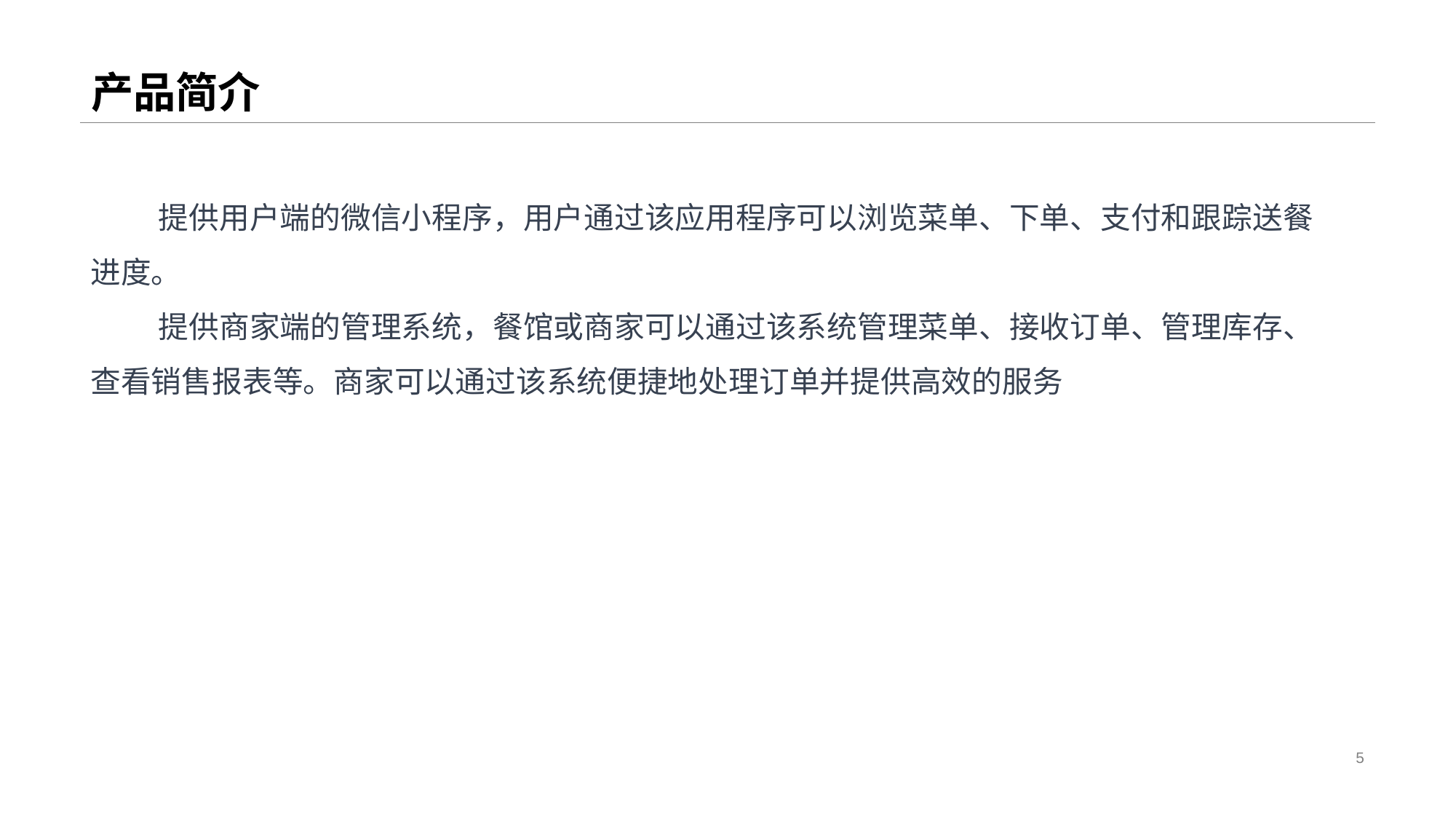

# 产品简介
         提供用户端的微信小程序，用户通过该应用程序可以浏览菜单、下单、支付和跟踪送餐进度。
         提供商家端的管理系统，餐馆或商家可以通过该系统管理菜单、接收订单、管理库存、查看销售报表等。商家可以通过该系统便捷地处理订单并提供高效的服务

载体，实现把乡村旅游景点和游客联系起来。
5